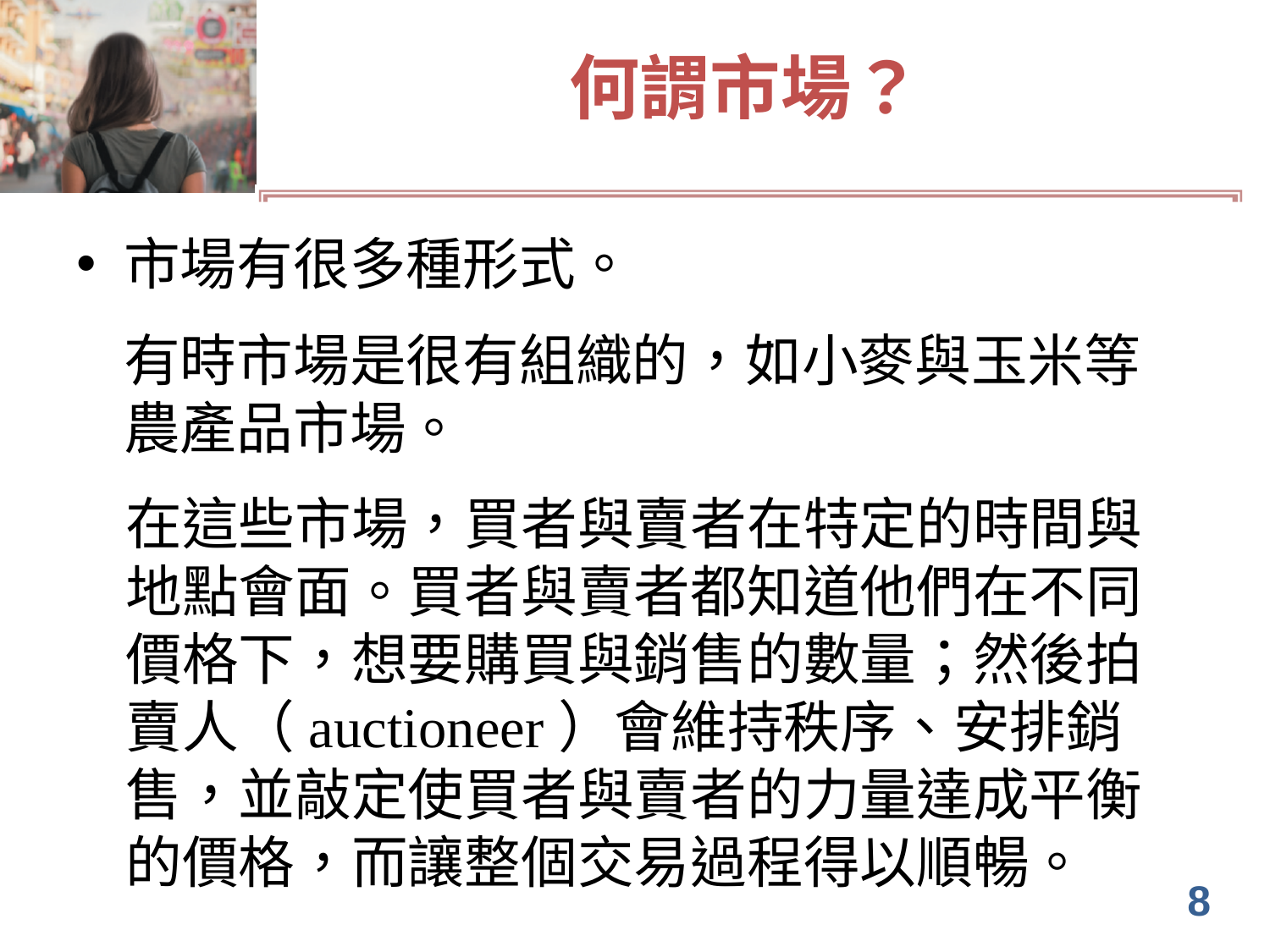

# 何謂市場？
市場有很多種形式。

	有時市場是很有組織的，如小麥與玉米等農產品市場。

在這些市場，買者與賣者在特定的時間與地點會面。買者與賣者都知道他們在不同價格下，想要購買與銷售的數量；然後拍賣人（auctioneer）會維持秩序、安排銷售，並敲定使買者與賣者的力量達成平衡的價格，而讓整個交易過程得以順暢。
8